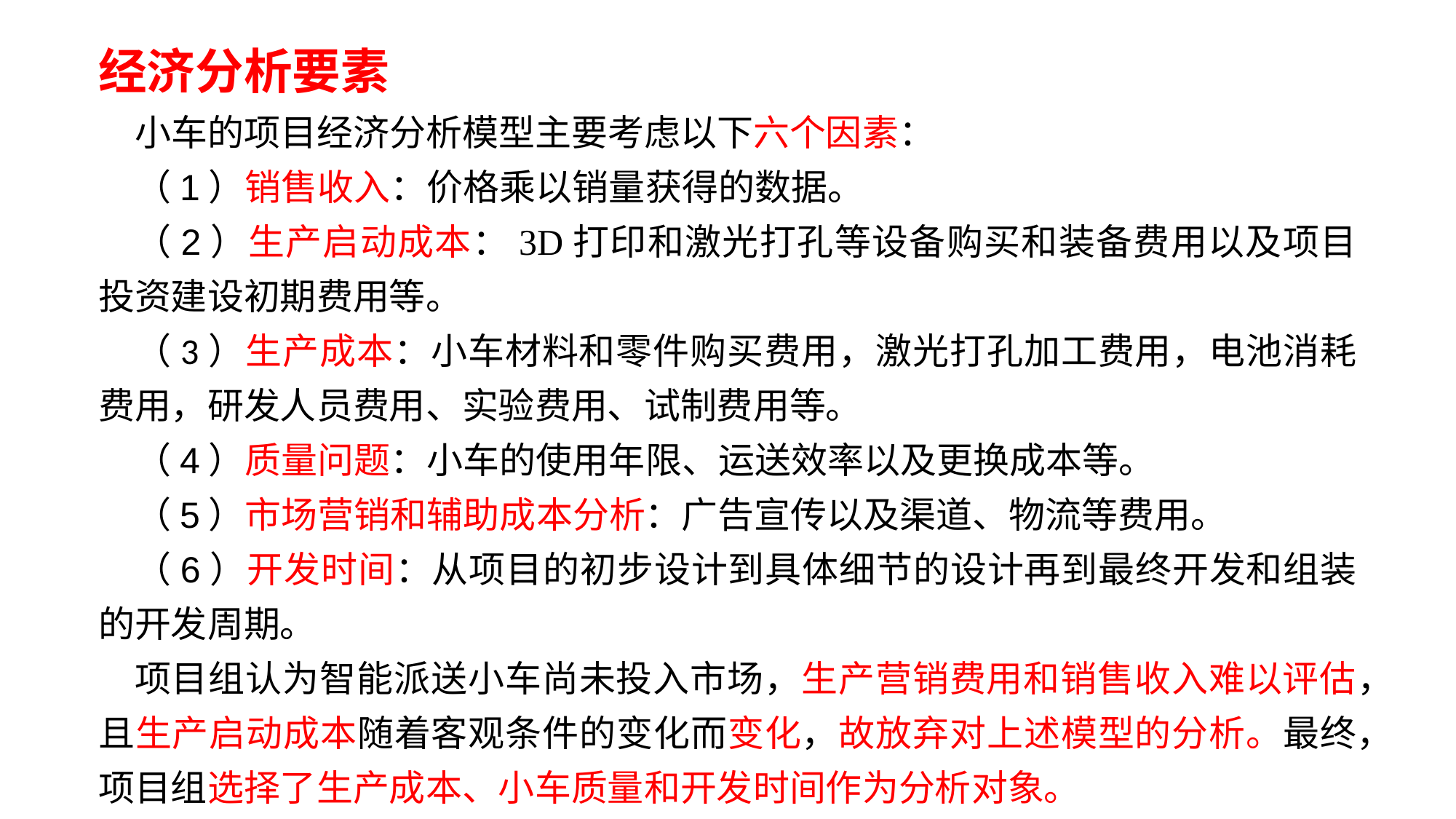

经济分析要素
小车的项目经济分析模型主要考虑以下六个因素：
（1）销售收入：价格乘以销量获得的数据。
（2）生产启动成本：3D打印和激光打孔等设备购买和装备费用以及项目投资建设初期费用等。
（3）生产成本：小车材料和零件购买费用，激光打孔加工费用，电池消耗费用，研发人员费用、实验费用、试制费用等。
（4）质量问题：小车的使用年限、运送效率以及更换成本等。
（5）市场营销和辅助成本分析：广告宣传以及渠道、物流等费用。
（6）开发时间：从项目的初步设计到具体细节的设计再到最终开发和组装的开发周期。
项目组认为智能派送小车尚未投入市场，生产营销费用和销售收入难以评估，且生产启动成本随着客观条件的变化而变化，故放弃对上述模型的分析。最终，项目组选择了生产成本、小车质量和开发时间作为分析对象。